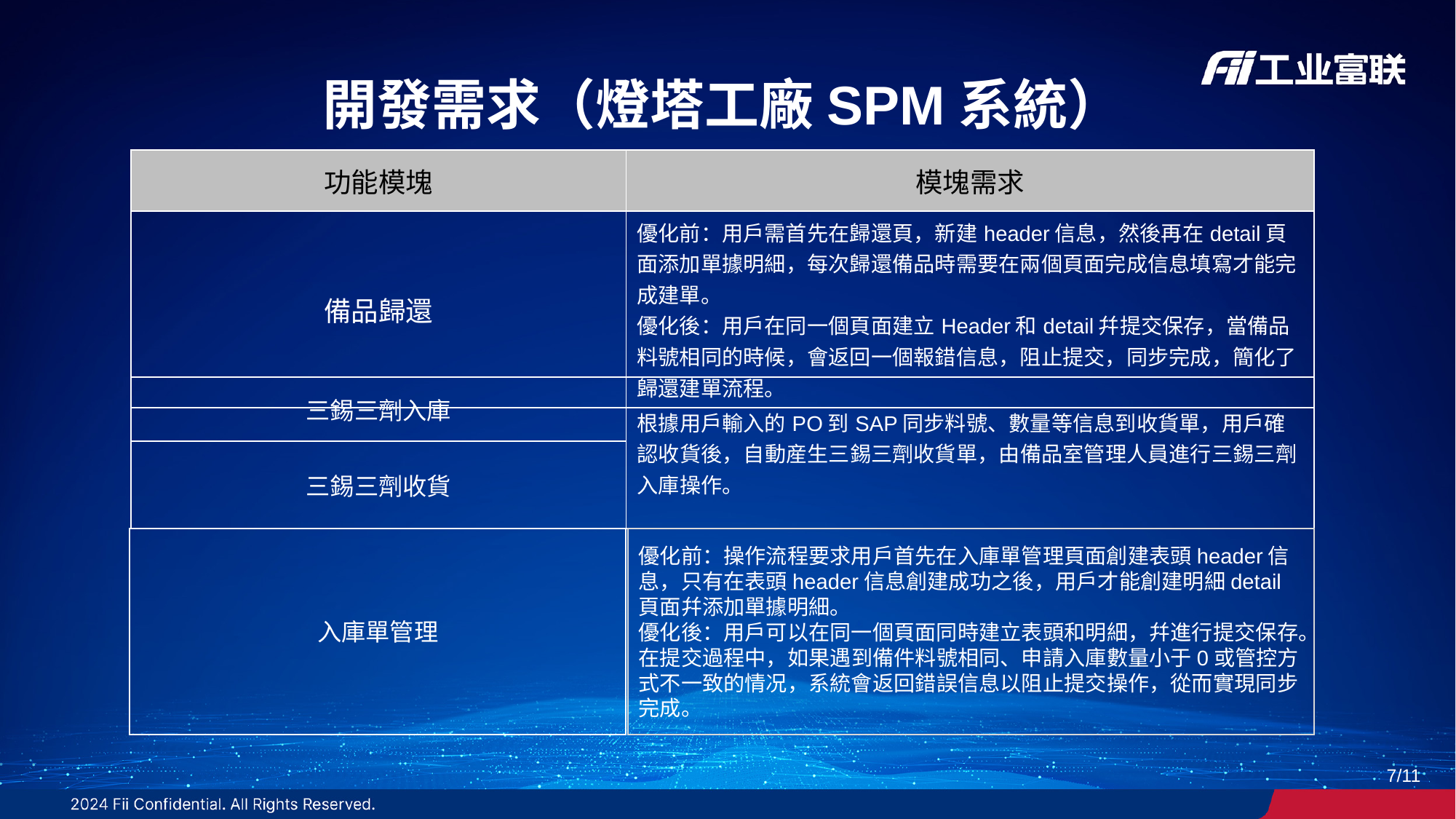

開發需求（燈塔工廠SPM系統）
| 功能模塊 | 模塊需求 |
| --- | --- |
| 備品歸還 | 優化前：用戶需首先在歸還頁，新建header信息，然後再在detail頁面添加單據明細，每次歸還備品時需要在兩個頁面完成信息填寫才能完成建單。 優化後：用戶在同一個頁面建立Header和detail幷提交保存，當備品料號相同的時候，會返回一個報錯信息，阻止提交，同步完成，簡化了歸還建單流程。 |
| --- | --- |
| 根據用戶輸入的PO到SAP同步料號、數量等信息到收貨單，用戶確認收貨後，自動産生三錫三劑收貨單，由備品室管理人員進行三錫三劑入庫操作。 |
| --- |
| 三錫三劑入庫 |
| --- |
| 三錫三劑收貨 |
入庫單管理
優化前：操作流程要求用戶首先在入庫單管理頁面創建表頭header信息，只有在表頭header信息創建成功之後，用戶才能創建明細detail頁面幷添加單據明細。
優化後：用戶可以在同一個頁面同時建立表頭和明細，幷進行提交保存。在提交過程中，如果遇到備件料號相同、申請入庫數量小于0或管控方式不一致的情况，系統會返回錯誤信息以阻止提交操作，從而實現同步完成。
7/11